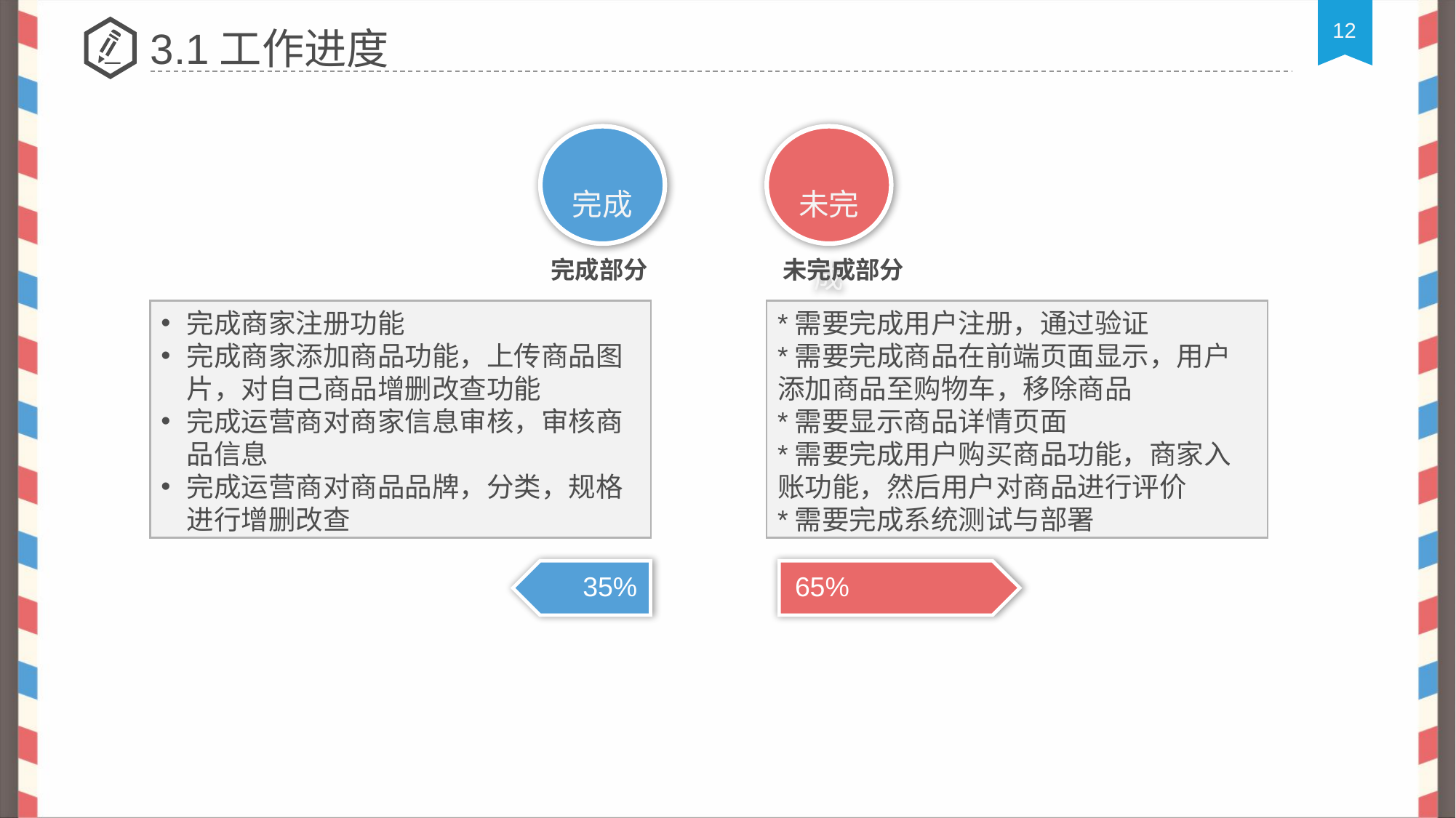

3.1工作进度
完成
未完成
完成部分
未完成部分
完成商家注册功能
完成商家添加商品功能，上传商品图片，对自己商品增删改查功能
完成运营商对商家信息审核，审核商品信息
完成运营商对商品品牌，分类，规格进行增删改查
*需要完成用户注册，通过验证
*需要完成商品在前端页面显示，用户添加商品至购物车，移除商品
*需要显示商品详情页面
*需要完成用户购买商品功能，商家入账功能，然后用户对商品进行评价
*需要完成系统测试与部署

56%

35%
65%